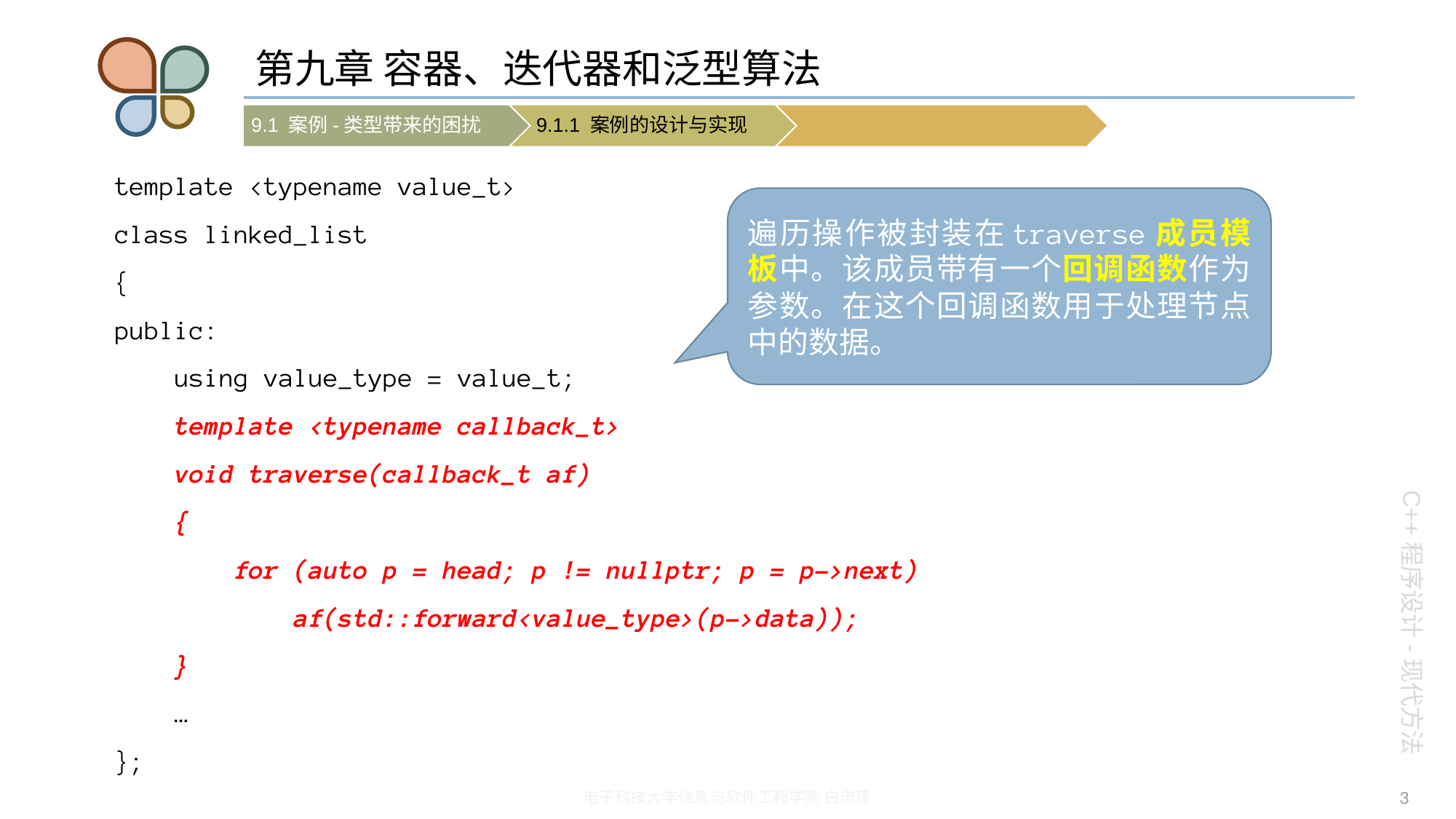

# 第九章 容器、迭代器和泛型算法
9.1 案例-类型带来的困扰
9.1.1 案例的设计与实现

template <typename value_t>
class linked_list
{
public:
    using value_type = value_t;
    template <typename callback_t>
    void traverse(callback_t af)
    {
        for (auto p = head; p != nullptr; p = p->next)
            af(std::forward<value_type>(p->data));
    }
    …
};

遍历操作被封装在traverse成员模板中。该成员带有一个回调函数作为参数。在这个回调函数用于处理节点中的数据。
3